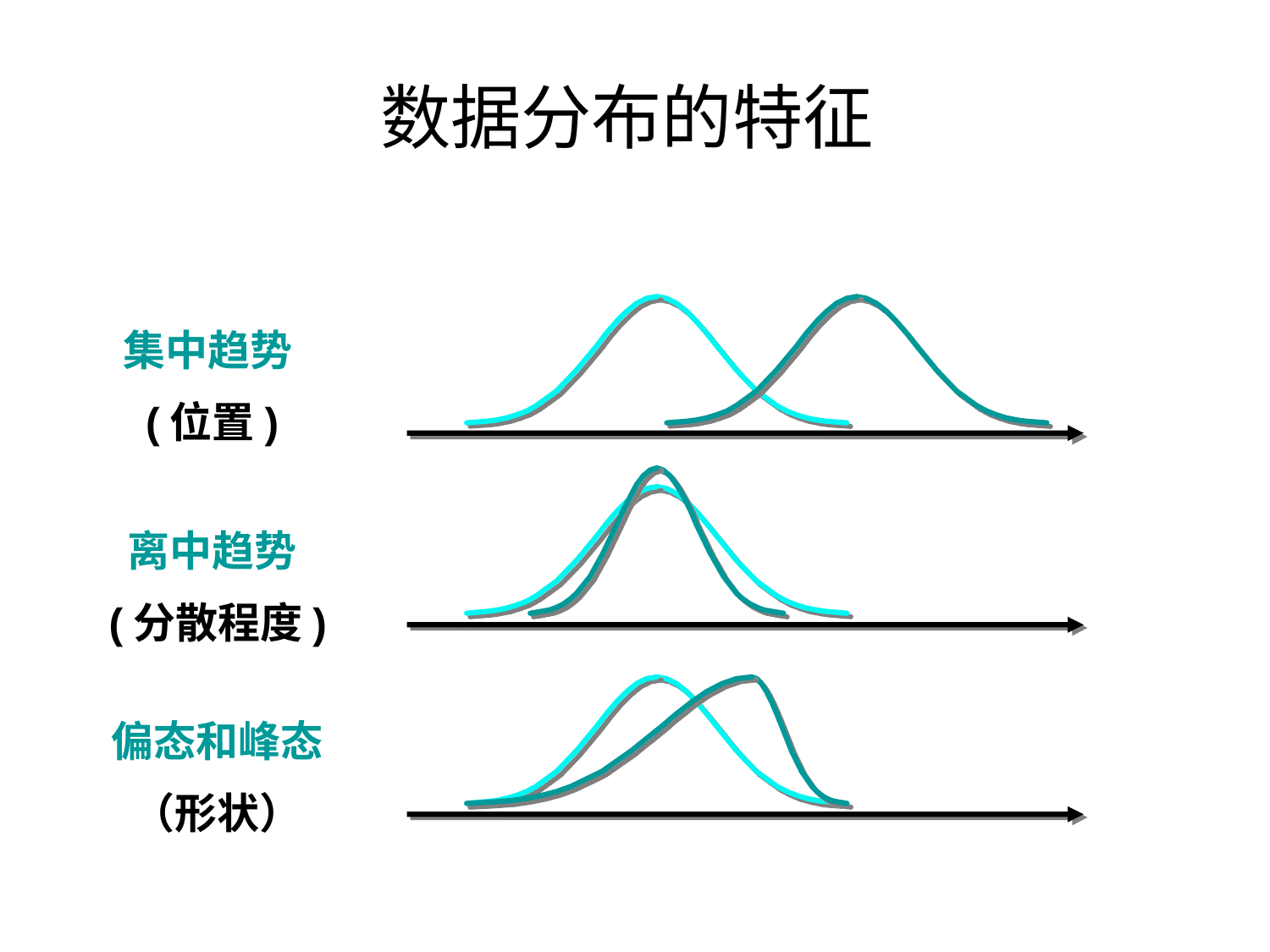

# 数据分布的特征

集中趋势
(位置)

离中趋势
 (分散程度)

偏态和峰态
（形状）